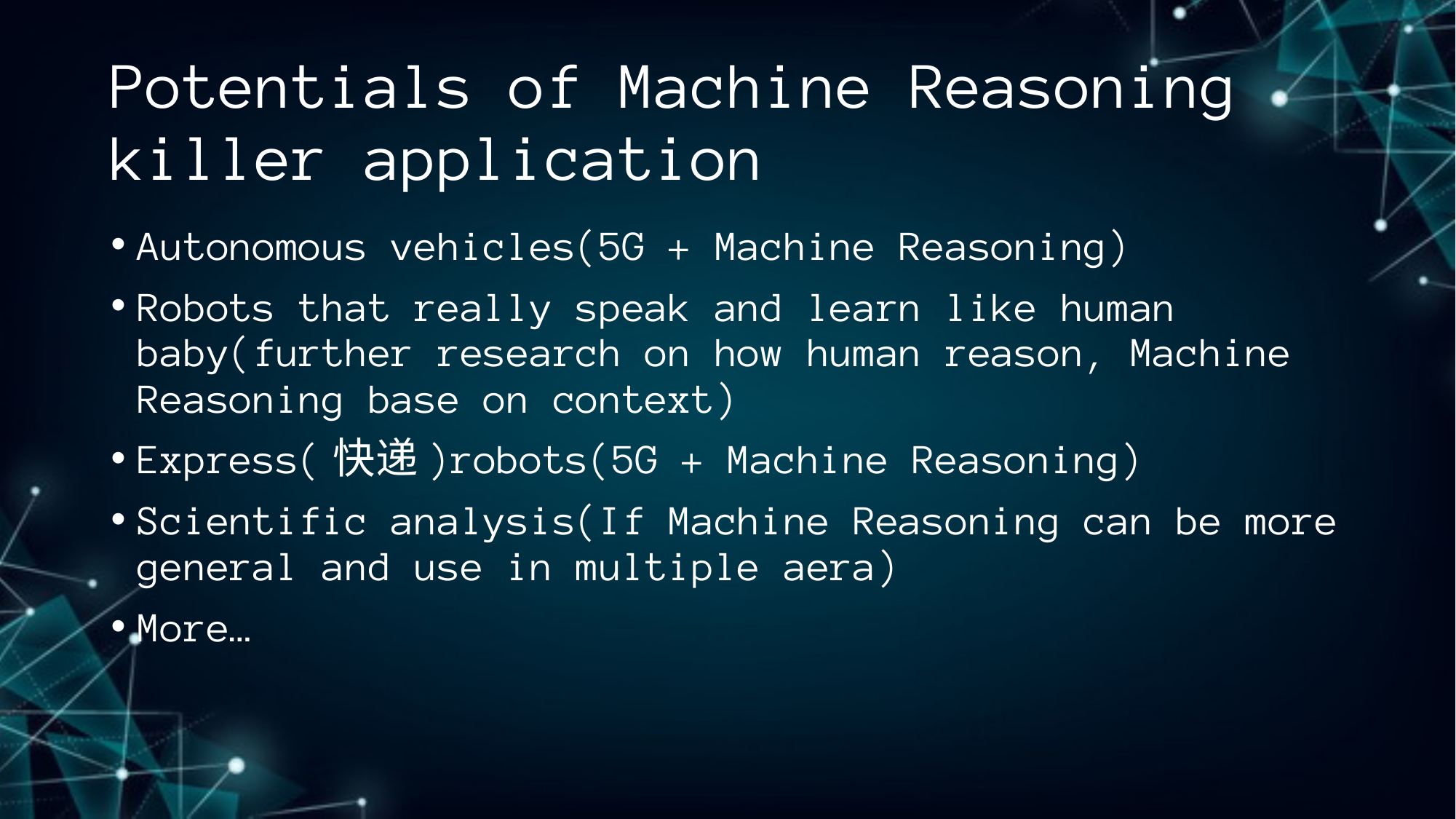

# Potentials of Machine Reasoning killer application
Autonomous vehicles(5G + Machine Reasoning)
Robots that really speak and learn like human baby(further research on how human reason, Machine Reasoning base on context)
Express(快递)robots(5G + Machine Reasoning)
Scientific analysis(If Machine Reasoning can be more general and use in multiple aera)
More…